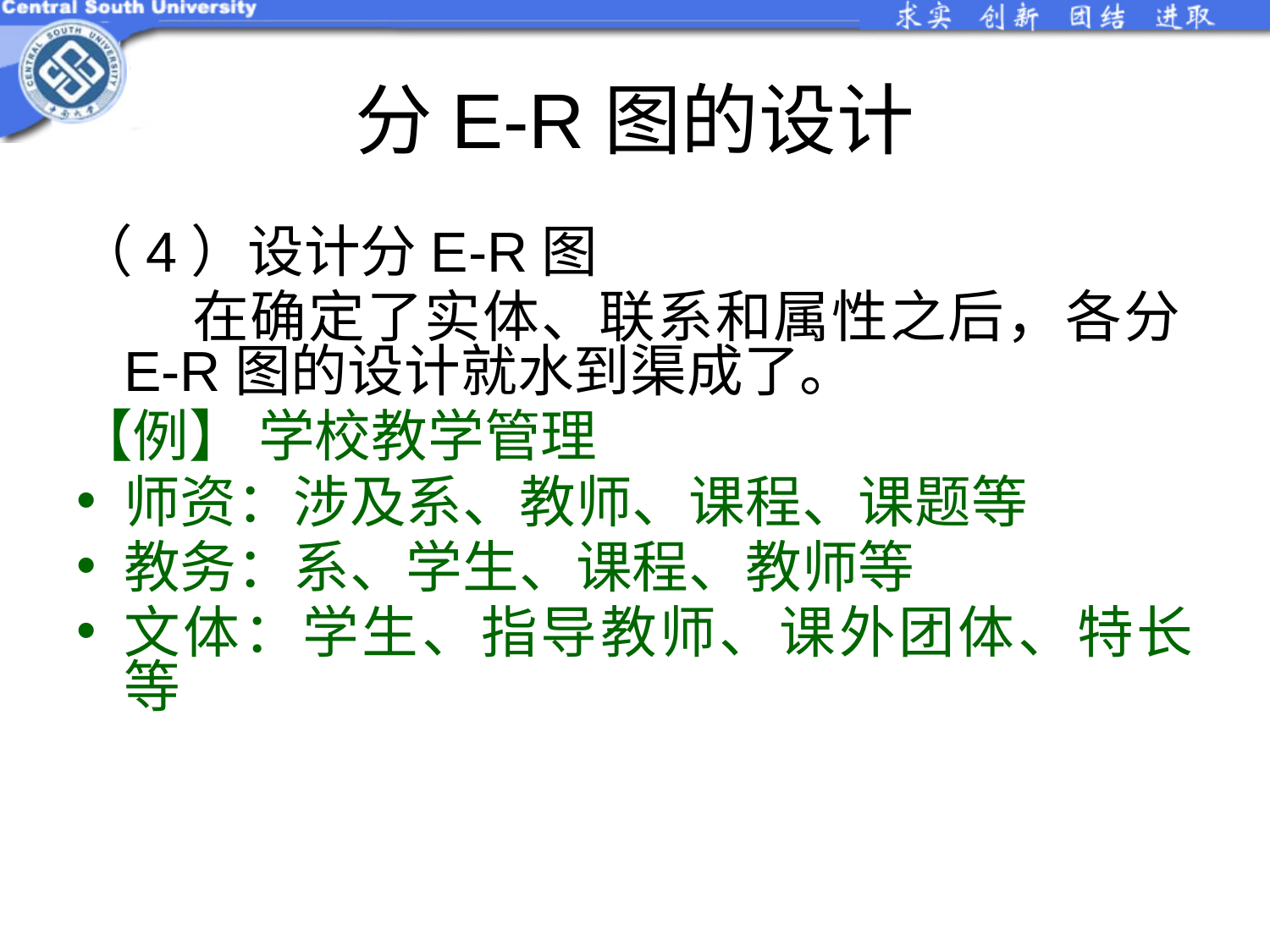

# 分E-R图的设计
（4）设计分E-R图
       在确定了实体、联系和属性之后，各分E-R图的设计就水到渠成了。
【例】 学校教学管理
师资：涉及系、教师、课程、课题等
教务：系、学生、课程、教师等
文体：学生、指导教师、课外团体、特长等